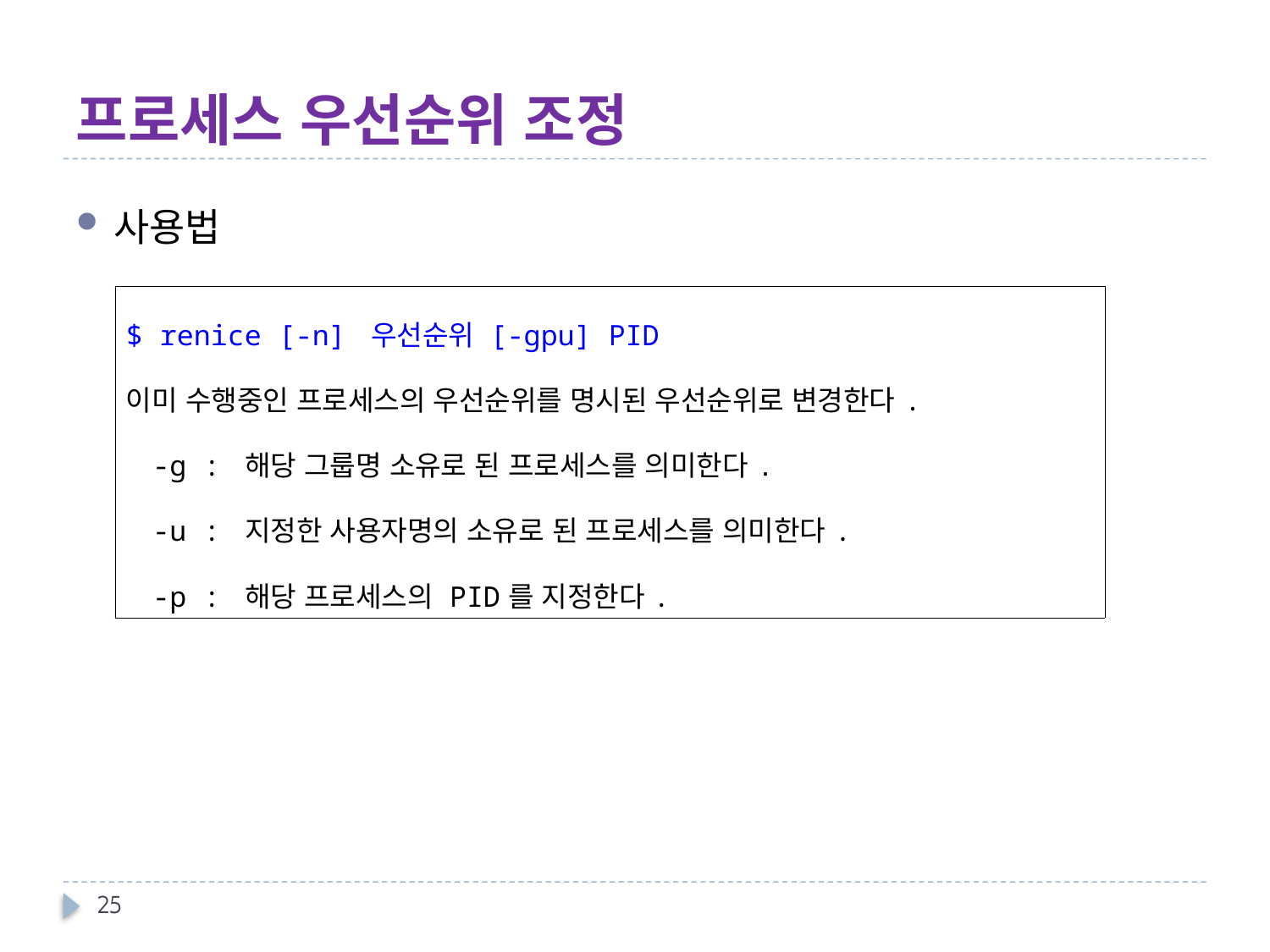

# 프로세스 우선순위 조정
사용법
| $ renice [-n] 우선순위 [-gpu] PID 이미 수행중인 프로세스의 우선순위를 명시된 우선순위로 변경한다. -g : 해당 그룹명 소유로 된 프로세스를 의미한다. -u : 지정한 사용자명의 소유로 된 프로세스를 의미한다. -p : 해당 프로세스의 PID를 지정한다. |
| --- |
25